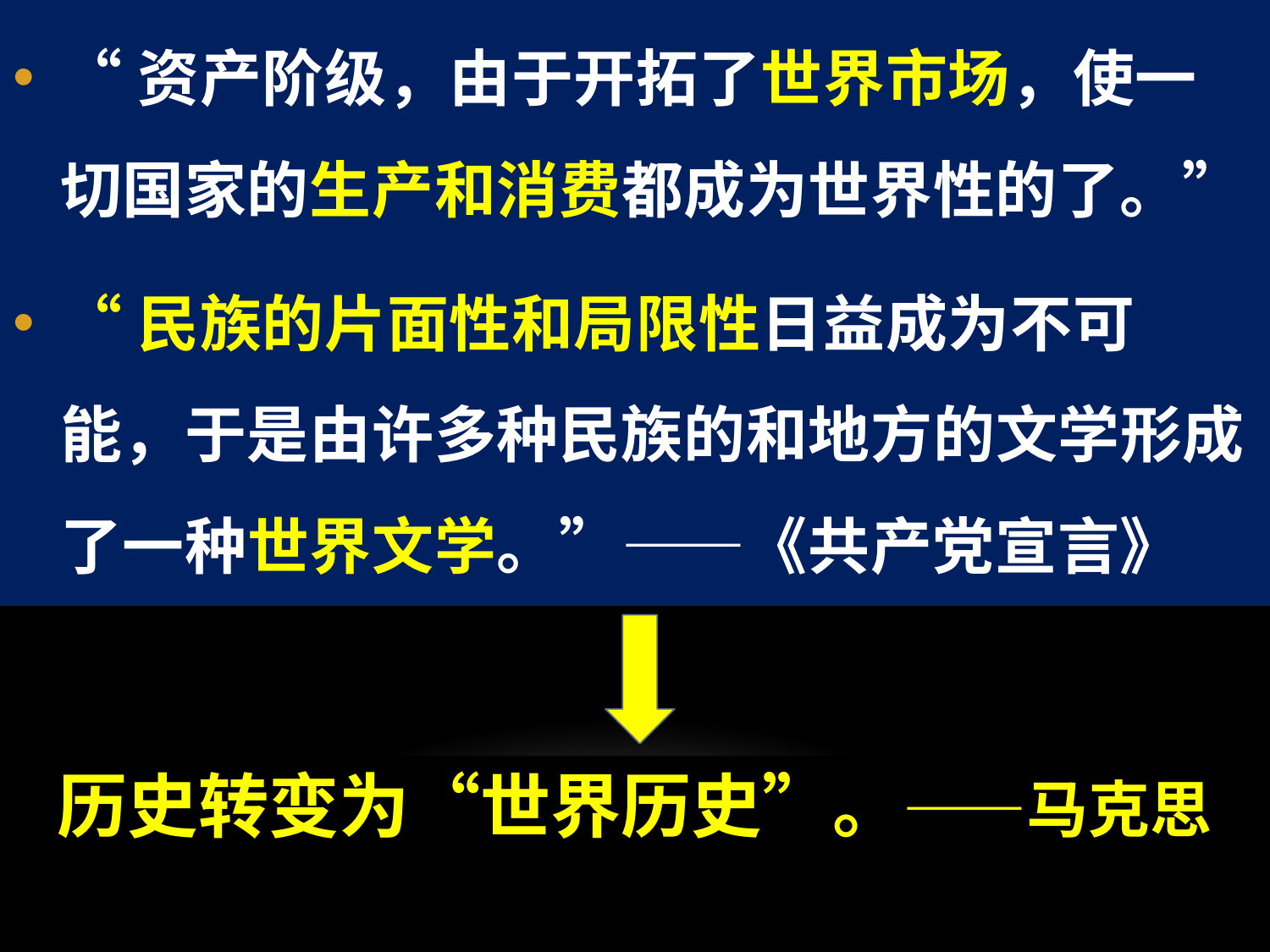

“资产阶级，由于开拓了世界市场，使一切国家的生产和消费都成为世界性的了。”
“民族的片面性和局限性日益成为不可能，于是由许多种民族的和地方的文学形成了一种世界文学。”——《共产党宣言》
自发的“特点”
自觉的“特色”

需要一个“坐标系”加以定位
“坐标系”

历史转变为“世界历史”。——马克思